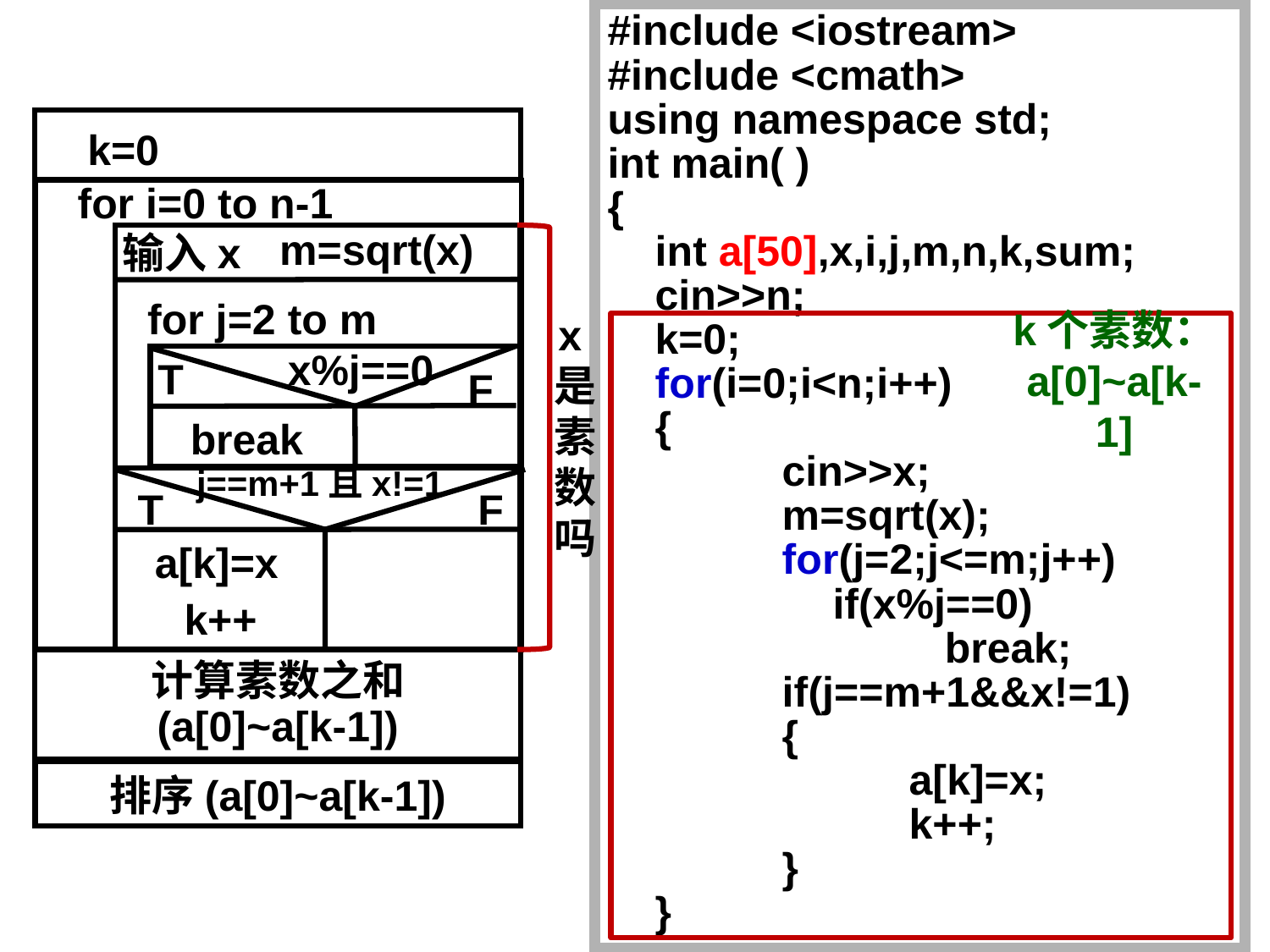

#include <iostream>
#include <cmath>
using namespace std;
int main( )
{
	int a[50],x,i,j,m,n,k,sum;
 	cin>>n;
    k=0;
	for(i=0;i<n;i++)
	{
		cin>>x;
		m=sqrt(x);
		for(j=2;j<=m;j++)
                   if(x%j==0)
                   	   break;
		if(j==m+1&&x!=1)
		{
			a[k]=x;
			k++;
		}
	}

k=0
for i=0 to n-1

m=sqrt(x)
输入x

for j=2 to m
x是素数吗

k个素数：
a[0]~a[k-1]
x%j==0
T

F

break

j==m+1且x!=1

T
F

a[k]=x

k++
计算素数之和
(a[0]~a[k-1])
排序(a[0]~a[k-1])